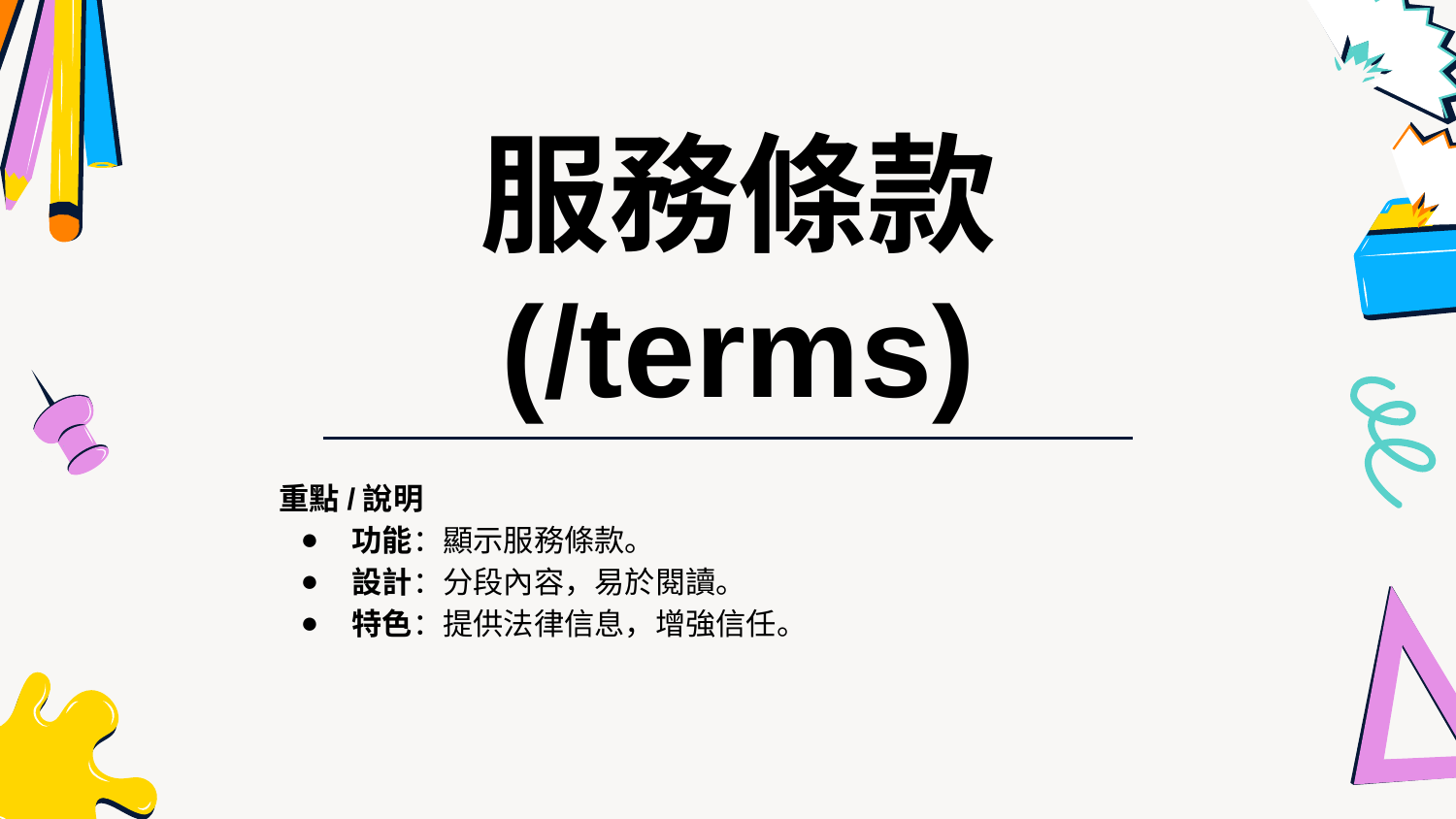

服務條款 (/terms)
重點/說明
功能：顯示服務條款。
設計：分段內容，易於閱讀。
特色：提供法律信息，增強信任。